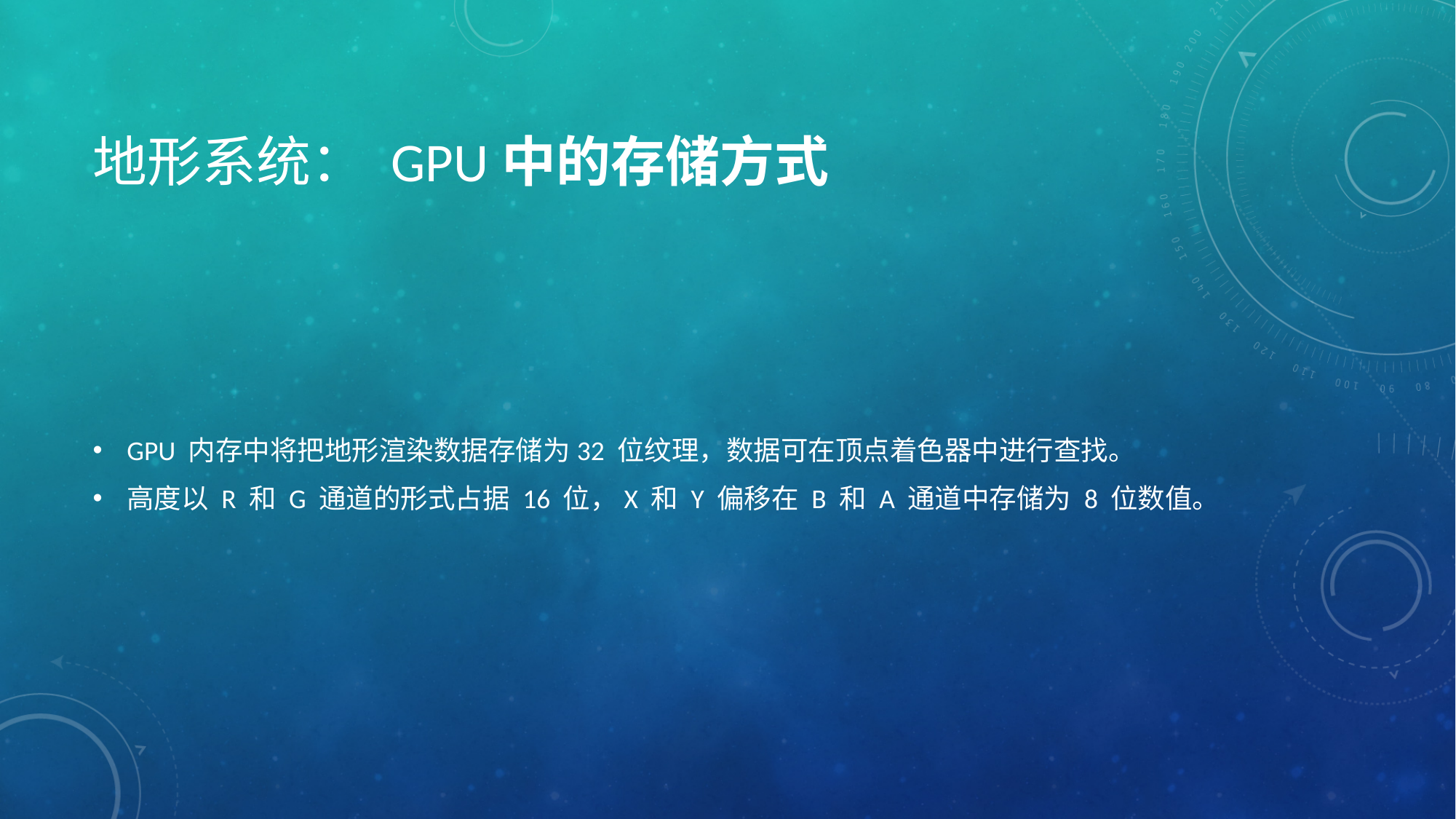

# 地形系统： GPU中的存储方式
GPU 内存中将把地形渲染数据存储为32 位纹理，数据可在顶点着色器中进行查找。
高度以 R 和 G 通道的形式占据 16 位，X 和 Y 偏移在 B 和 A 通道中存储为 8 位数值。